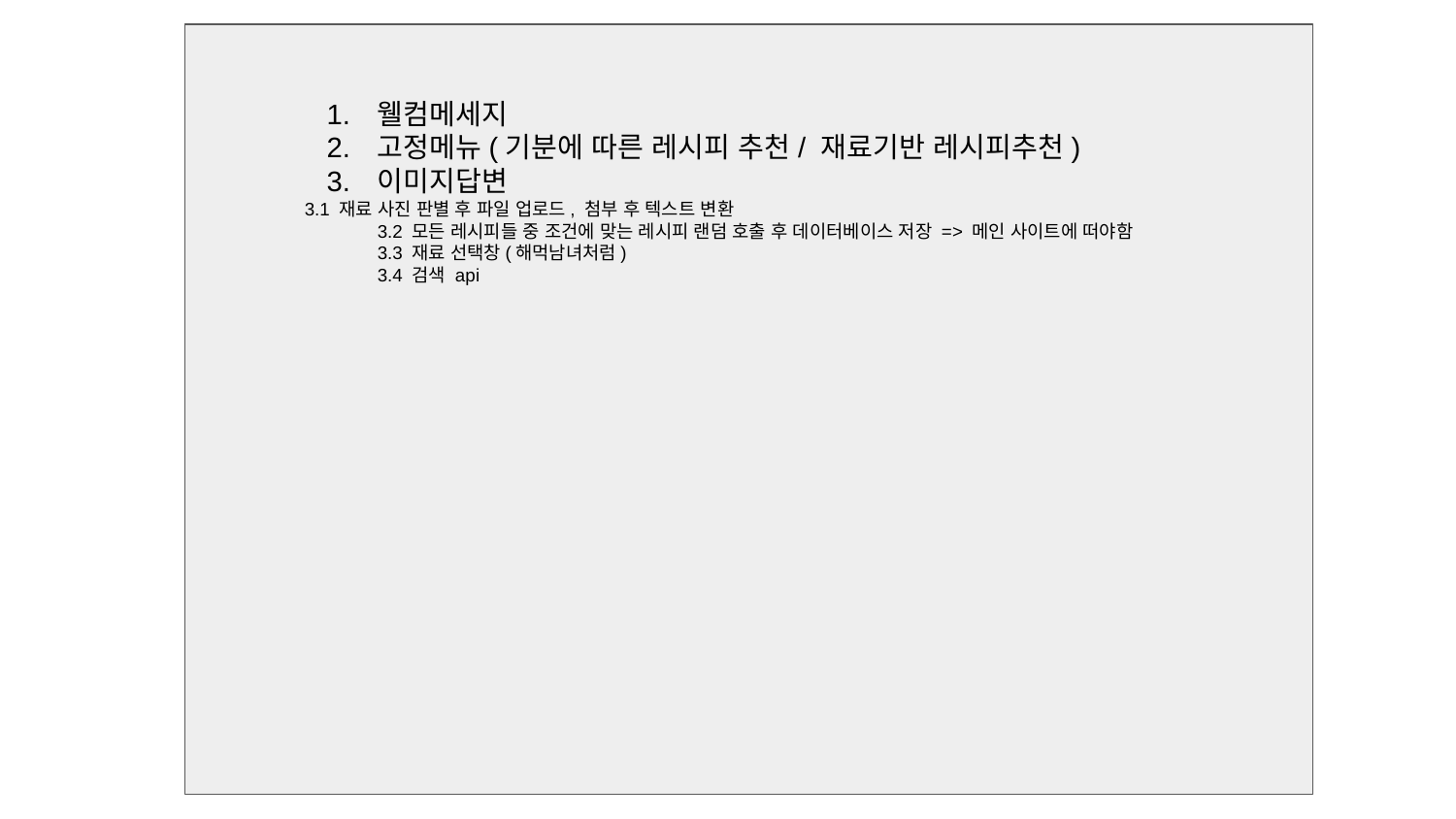

웰컴메세지
고정메뉴(기분에 따른 레시피 추천/ 재료기반 레시피추천)
이미지답변
3.1 재료 사진 판별 후 파일 업로드, 첨부 후 텍스트 변환
3.2 모든 레시피들 중 조건에 맞는 레시피 랜덤 호출 후 데이터베이스 저장 => 메인 사이트에 떠야함
3.3 재료 선택창(해먹남녀처럼)
3.4 검색 api